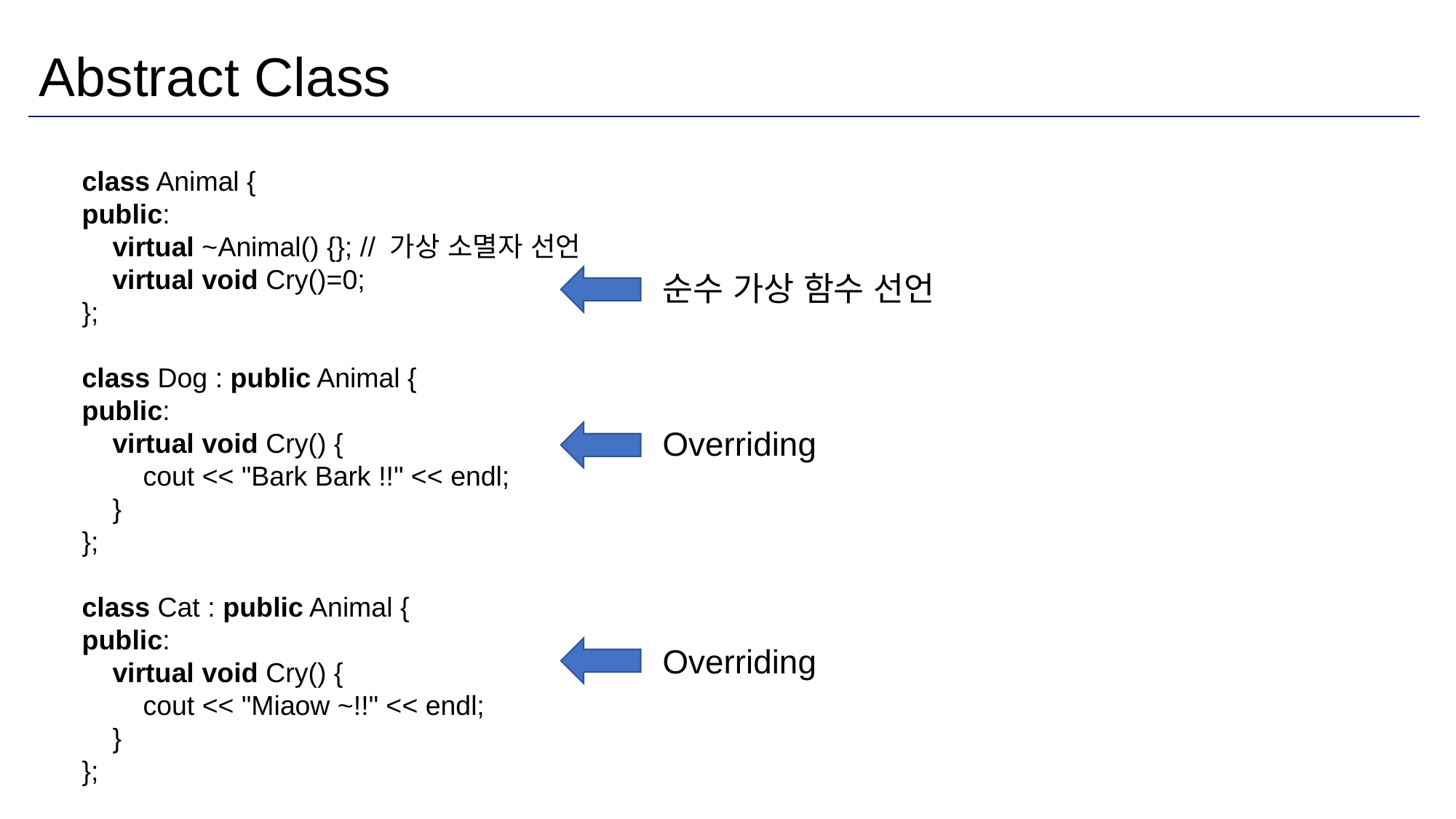

# Abstract Class
class Animal {
public:
    virtual ~Animal() {}; // 가상 소멸자 선언
    virtual void Cry()=0;
};
class Dog : public Animal {
public:
    virtual void Cry() {
        cout << "Bark Bark !!" << endl;
    }
};
class Cat : public Animal {
public:
    virtual void Cry() {
        cout << "Miaow ~!!" << endl;
    }
};

순수 가상 함수 선언

Overriding

Overriding